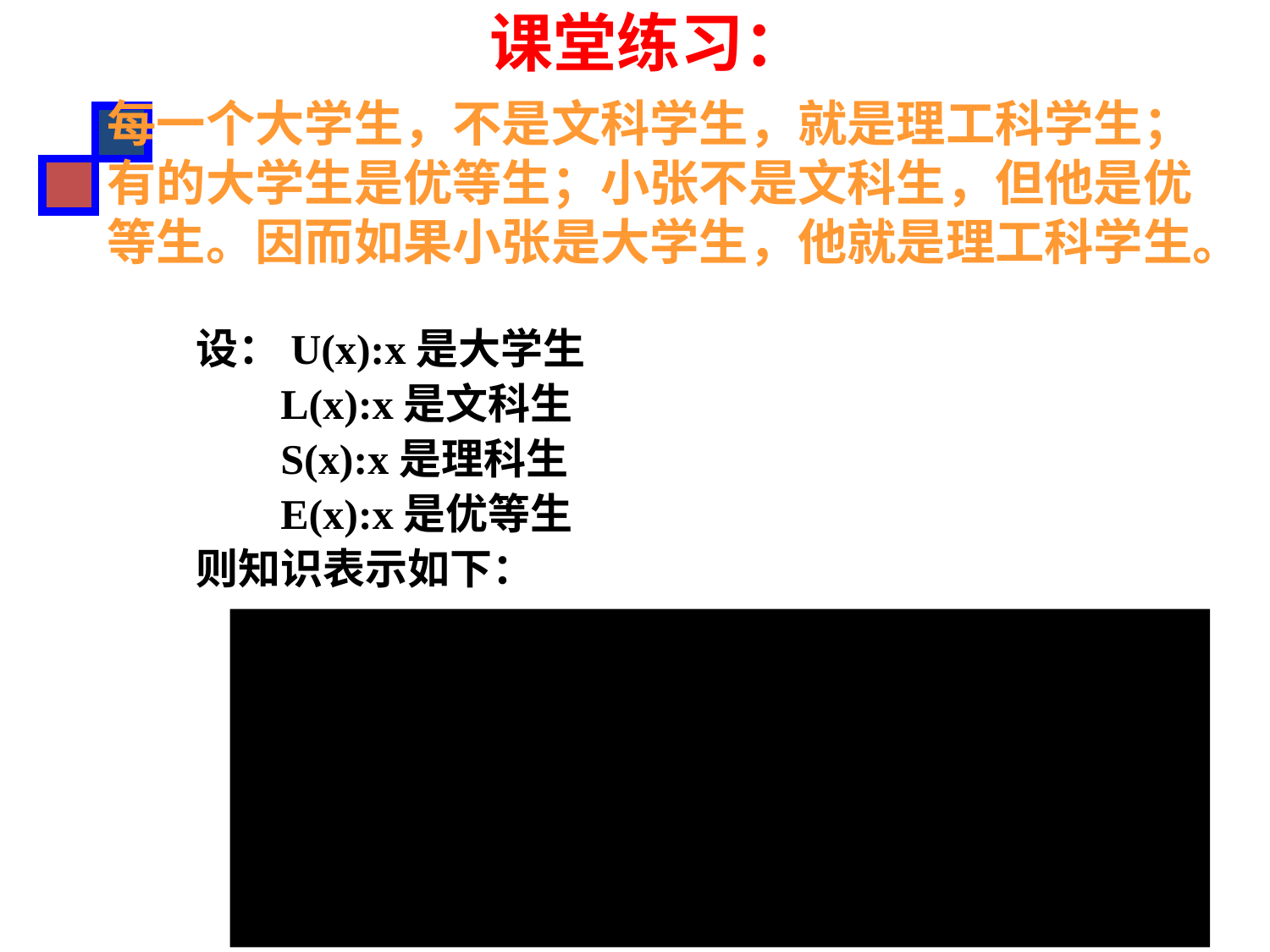

课堂练习：
每一个大学生，不是文科学生，就是理工科学生；有的大学生是优等生；小张不是文科生，但他是优等生。因而如果小张是大学生，他就是理工科学生。

设：U(x):x是大学生
        L(x):x是文科生
        S(x):x是理科生
        E(x):x是优等生
则知识表示如下：
前提：
      A1:  (∀ x)((U(x) → (L(x) ∨ S(x))
      A2:  (∃ x)(U(x) ∧ E(x))
      A3:~L(zhang) ∧ E(zhang)
结论：
     B:  U(zhang) → S(zhang)
13